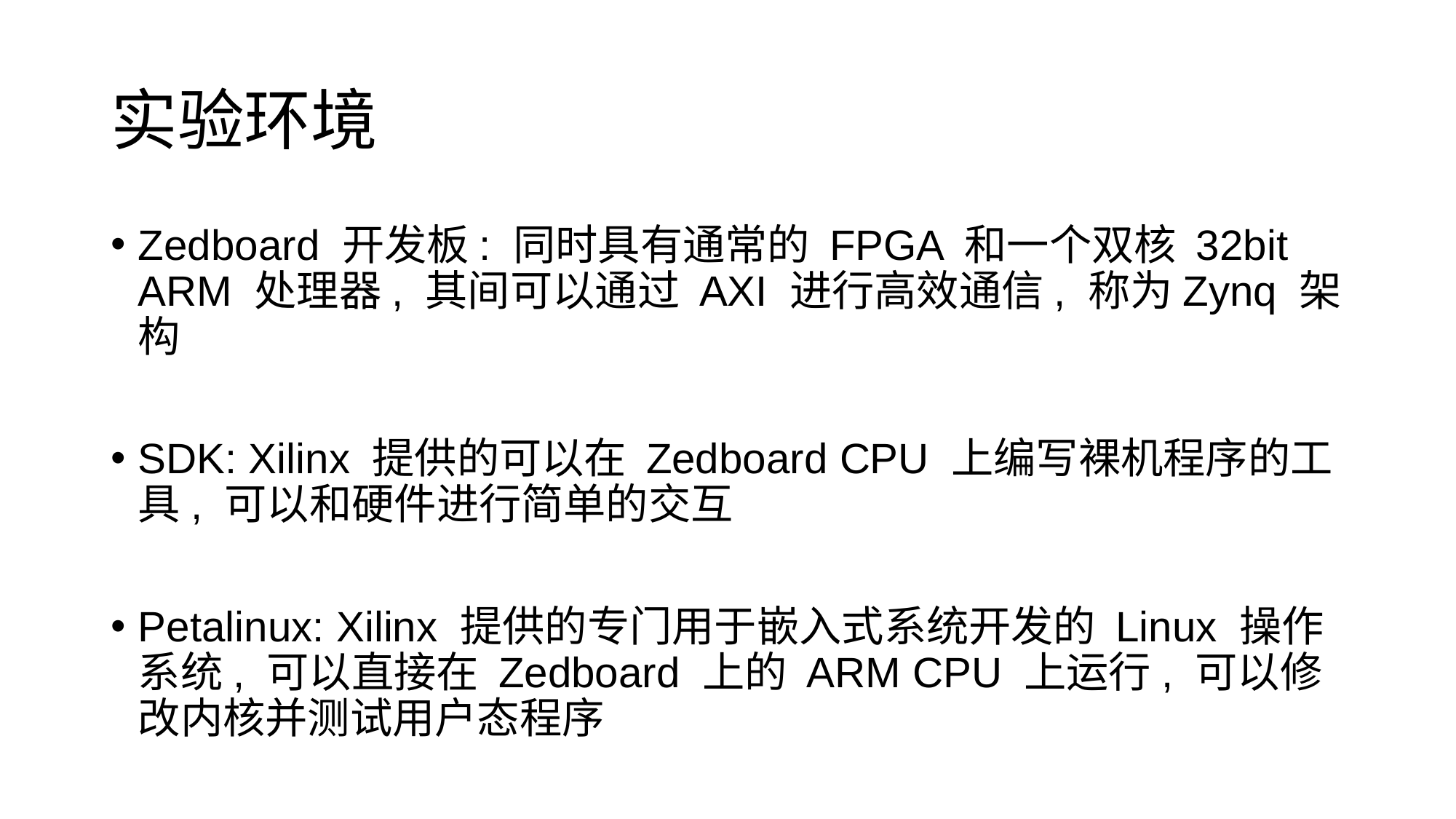

# 实验环境
Zedboard 开发板: 同时具有通常的 FPGA 和一个双核 32bit ARM 处理器, 其间可以通过 AXI 进行高效通信, 称为Zynq 架构

SDK: Xilinx 提供的可以在 Zedboard CPU 上编写裸机程序的工具, 可以和硬件进行简单的交互

Petalinux: Xilinx 提供的专门用于嵌入式系统开发的 Linux 操作系统, 可以直接在 Zedboard 上的 ARM CPU 上运行, 可以修改内核并测试用户态程序